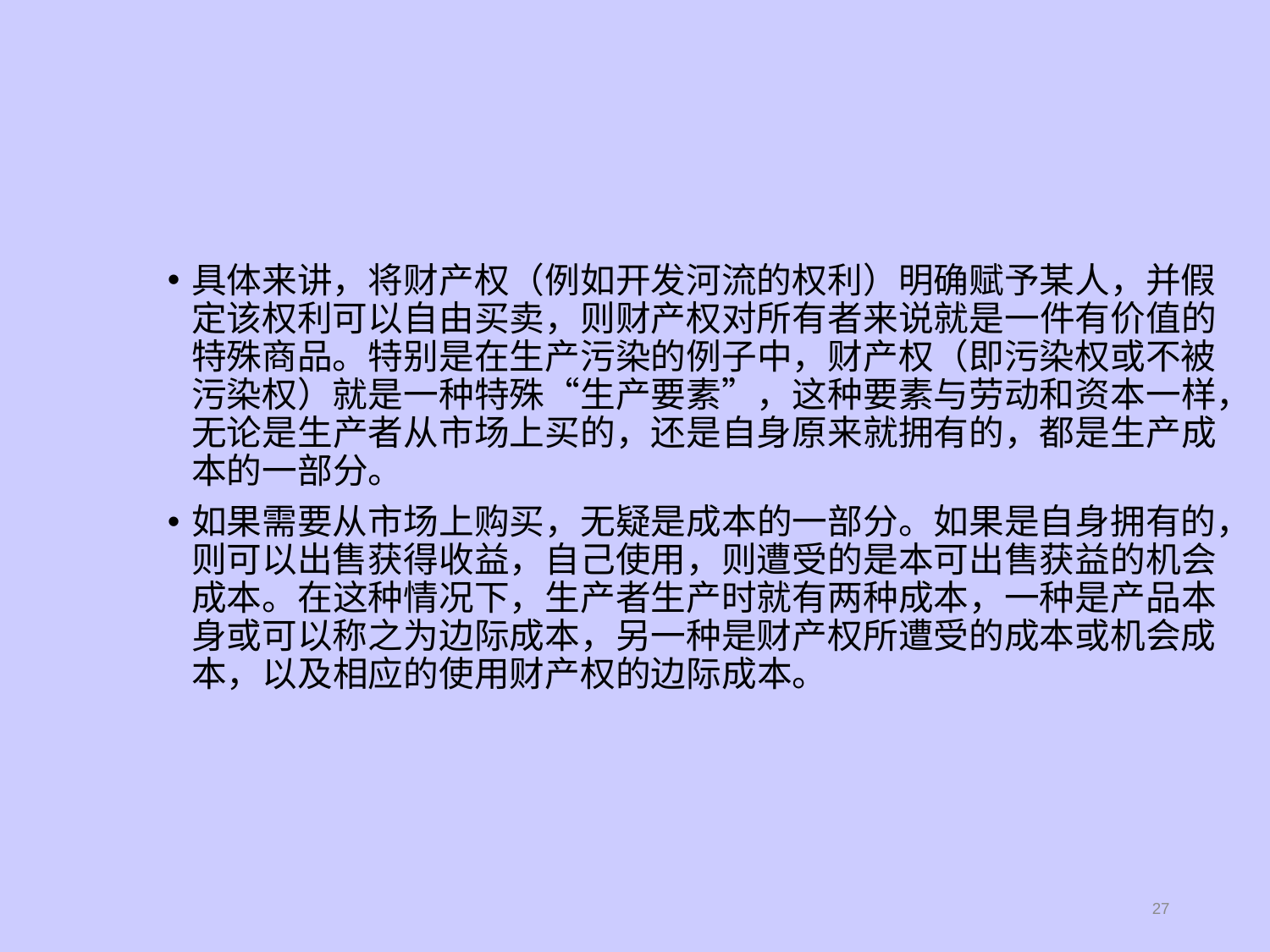

#
具体来讲，将财产权（例如开发河流的权利）明确赋予某人，并假定该权利可以自由买卖，则财产权对所有者来说就是一件有价值的特殊商品。特别是在生产污染的例子中，财产权（即污染权或不被污染权）就是一种特殊“生产要素”，这种要素与劳动和资本一样，无论是生产者从市场上买的，还是自身原来就拥有的，都是生产成本的一部分。
如果需要从市场上购买，无疑是成本的一部分。如果是自身拥有的，则可以出售获得收益，自己使用，则遭受的是本可出售获益的机会成本。在这种情况下，生产者生产时就有两种成本，一种是产品本身或可以称之为边际成本，另一种是财产权所遭受的成本或机会成本，以及相应的使用财产权的边际成本。
27